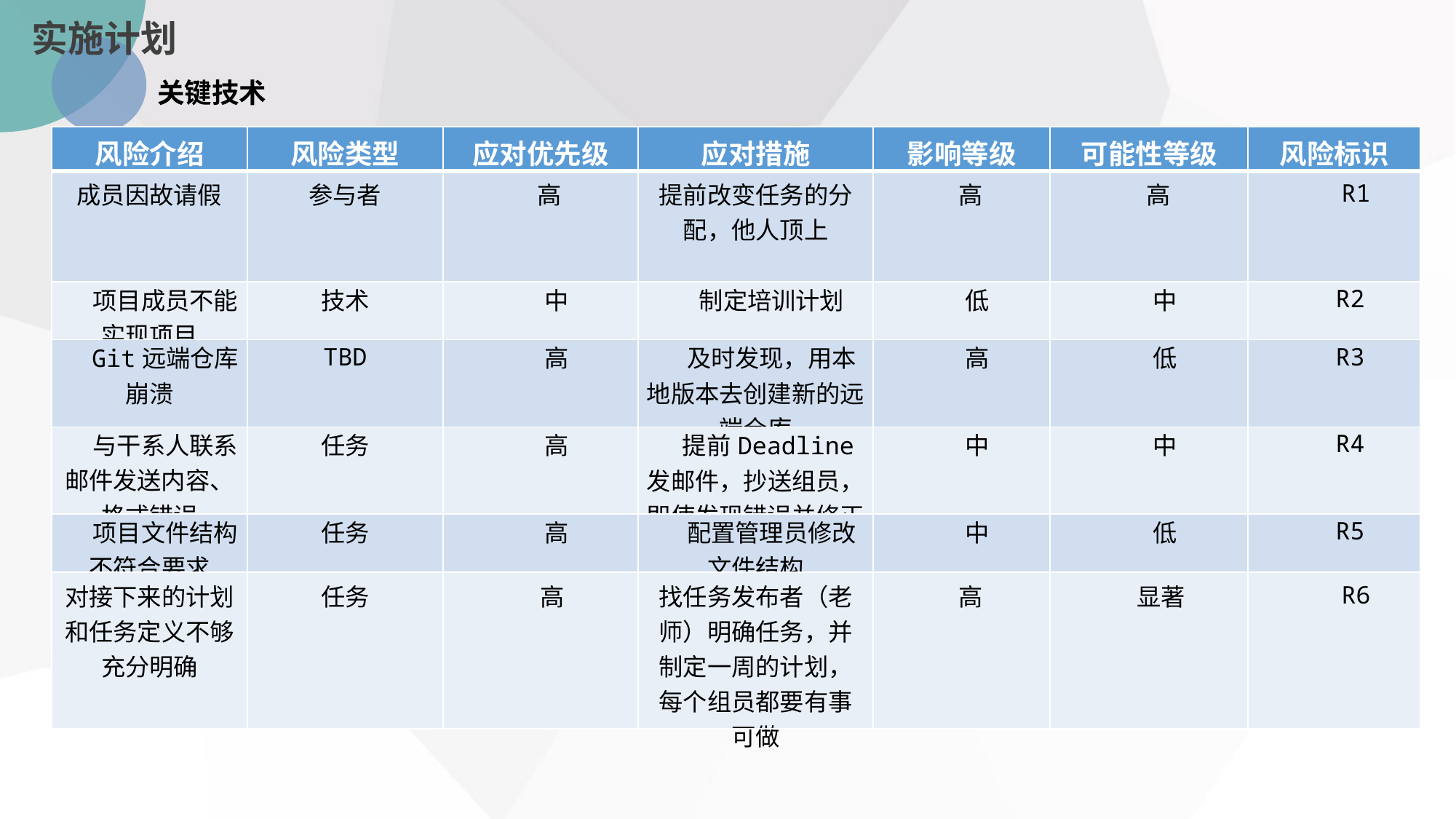

实施计划

关键技术
| 风险介绍 | 风险类型 | 应对优先级 | 应对措施 | 影响等级 | 可能性等级 | 风险标识 |
| --- | --- | --- | --- | --- | --- | --- |
| 成员因故请假 | 参与者 | 高 | 提前改变任务的分配，他人顶上 | 高 | 高 | R1 |
| 项目成员不能实现项目 | 技术 | 中 | 制定培训计划 | 低 | 中 | R2 |
| Git远端仓库崩溃 | TBD | 高 | 及时发现，用本地版本去创建新的远端仓库 | 高 | 低 | R3 |
| 与干系人联系邮件发送内容、格式错误 | 任务 | 高 | 提前Deadline发邮件，抄送组员，即使发现错误并修正 | 中 | 中 | R4 |
| 项目文件结构不符合要求 | 任务 | 高 | 配置管理员修改文件结构 | 中 | 低 | R5 |
| 对接下来的计划和任务定义不够充分明确 | 任务 | 高 | 找任务发布者（老师）明确任务，并制定一周的计划，每个组员都要有事可做 | 高 | 显著 | R6 |